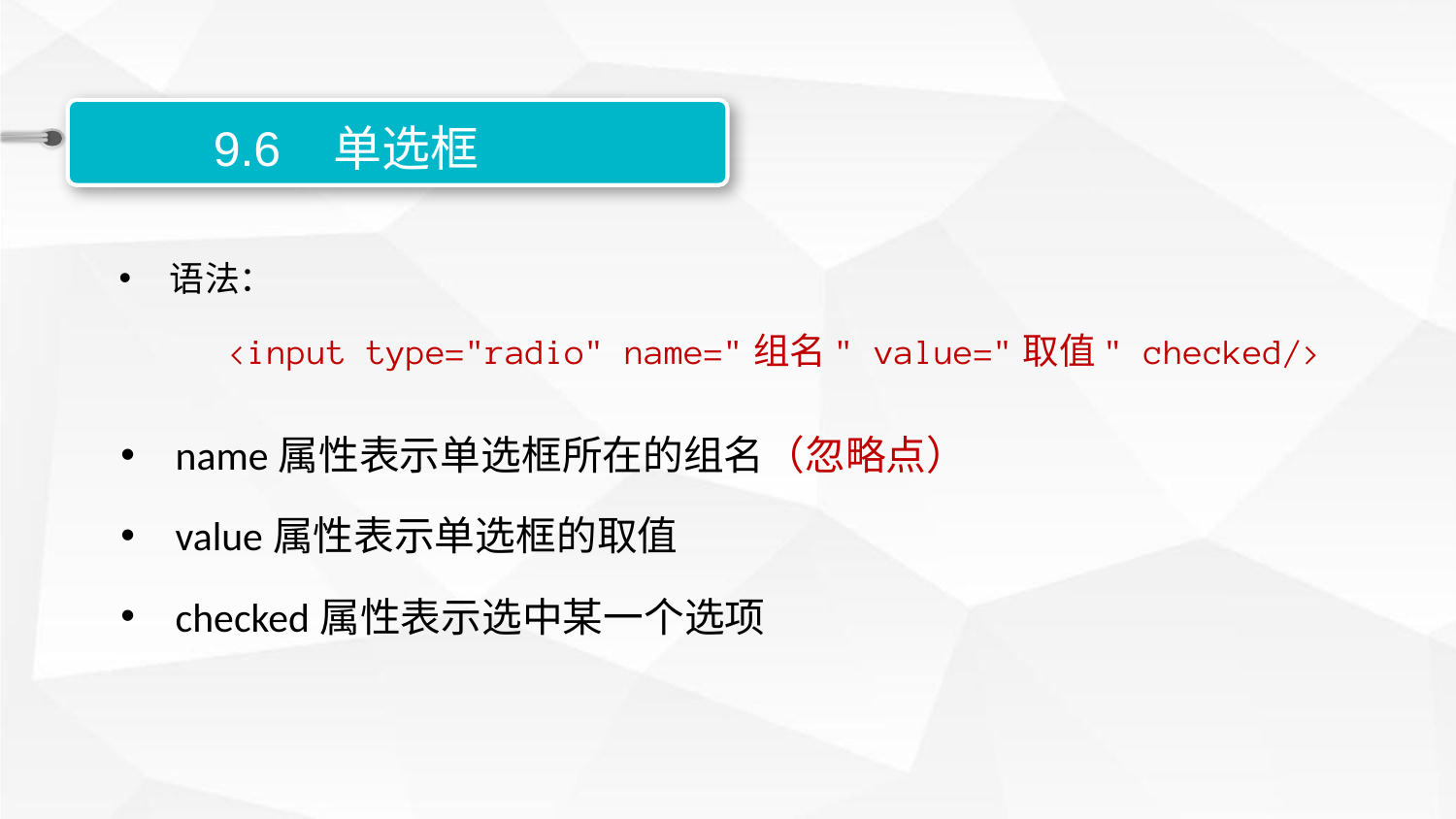

9.6   单选框

语法：

<input type="radio" name="组名" value="取值" checked/>
name属性表示单选框所在的组名（忽略点）
value属性表示单选框的取值
checked属性表示选中某一个选项